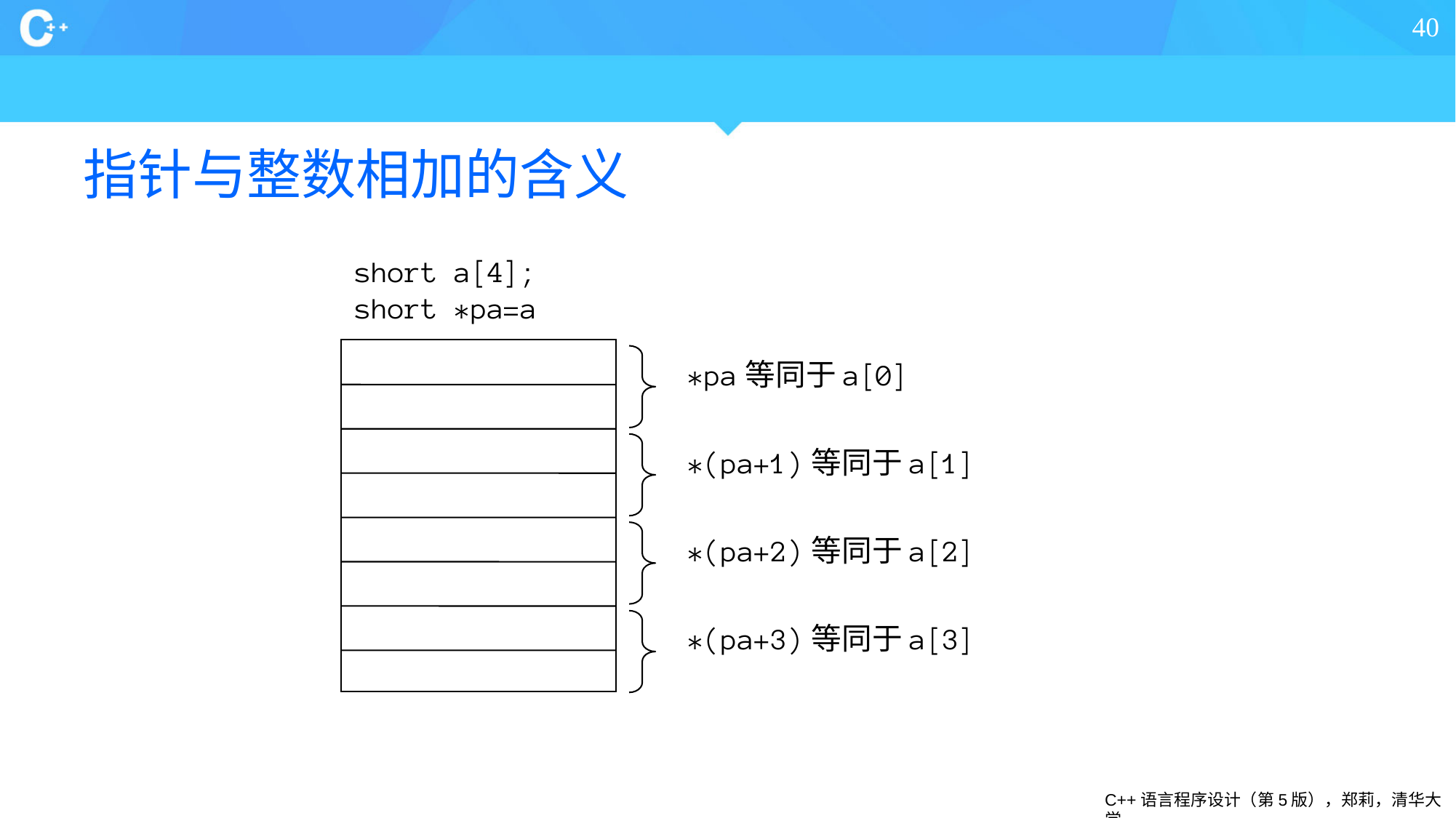

40
# 指针与整数相加的含义
short a[4];
short *pa=a

*pa等同于a[0]

*(pa+1)等同于a[1]

*(pa+2)等同于a[2]

*(pa+3)等同于a[3]